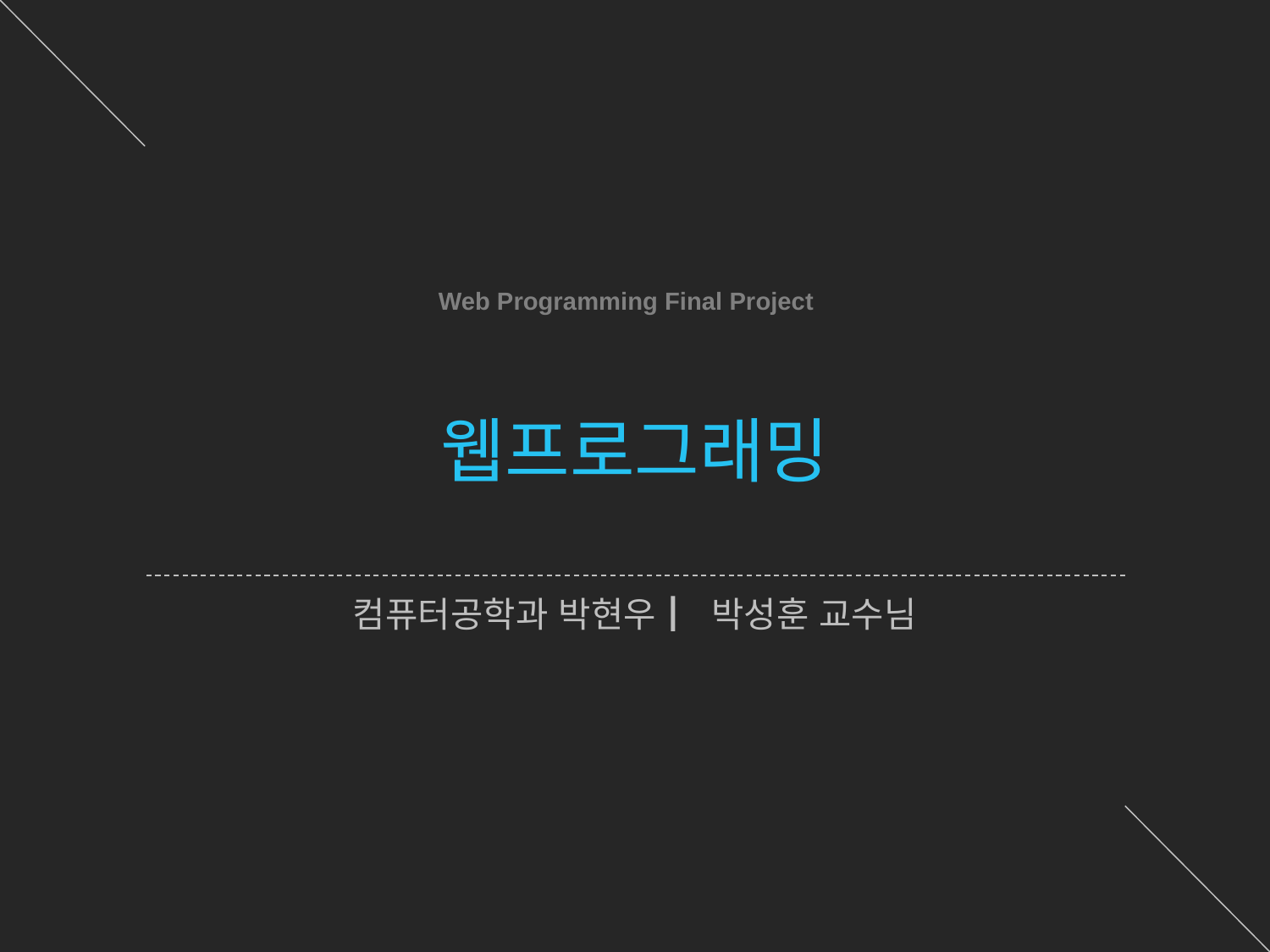

Web Programming Final Project
# 웹프로그래밍
컴퓨터공학과 박현우┃  박성훈 교수님